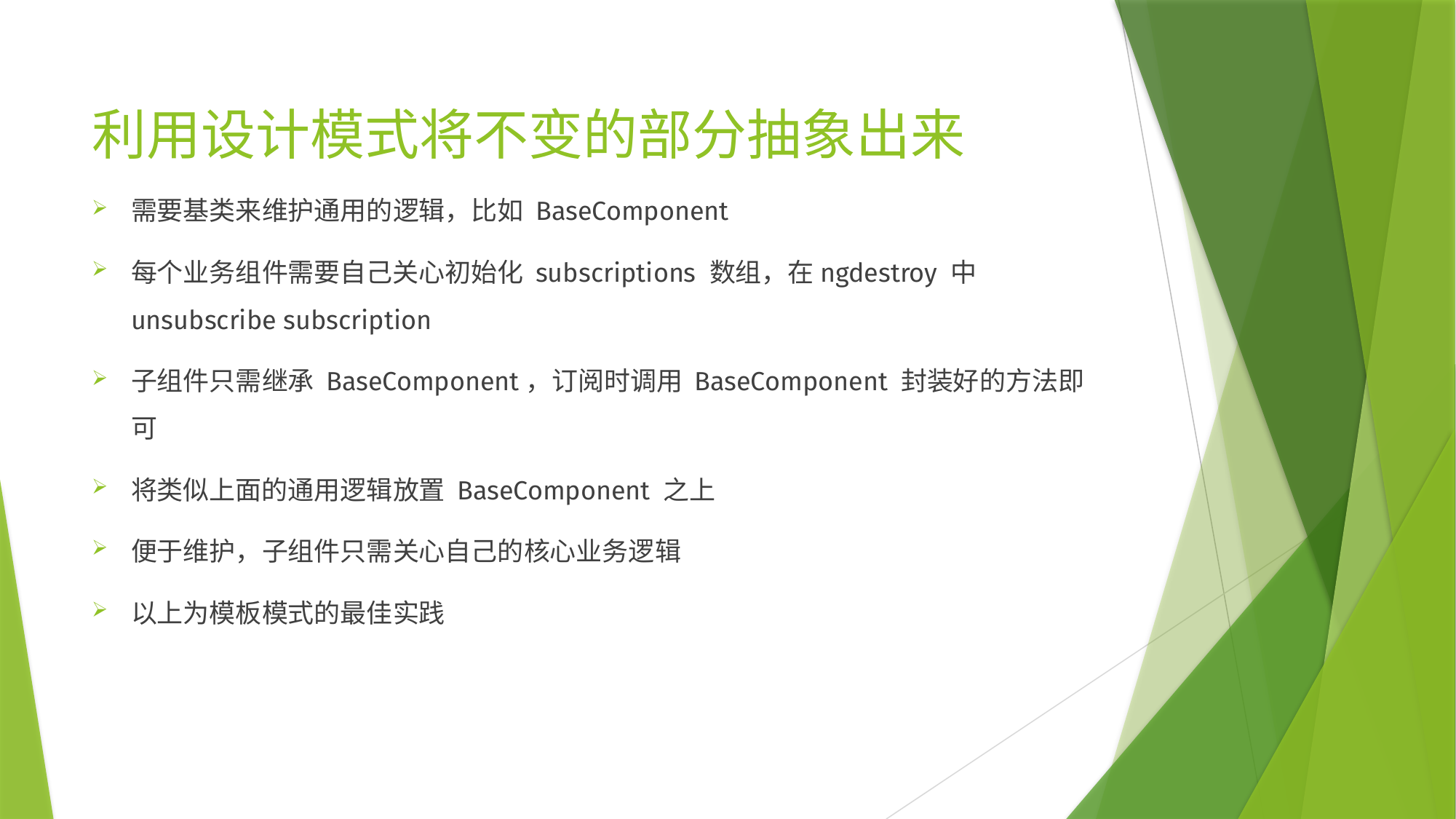

# 利用设计模式将不变的部分抽象出来
需要基类来维护通用的逻辑，比如 BaseComponent
每个业务组件需要自己关心初始化 subscriptions 数组，在ngdestroy 中 unsubscribe subscription
子组件只需继承 BaseComponent，订阅时调用 BaseComponent 封装好的方法即可
将类似上面的通用逻辑放置 BaseComponent 之上
便于维护，子组件只需关心自己的核心业务逻辑
以上为模板模式的最佳实践